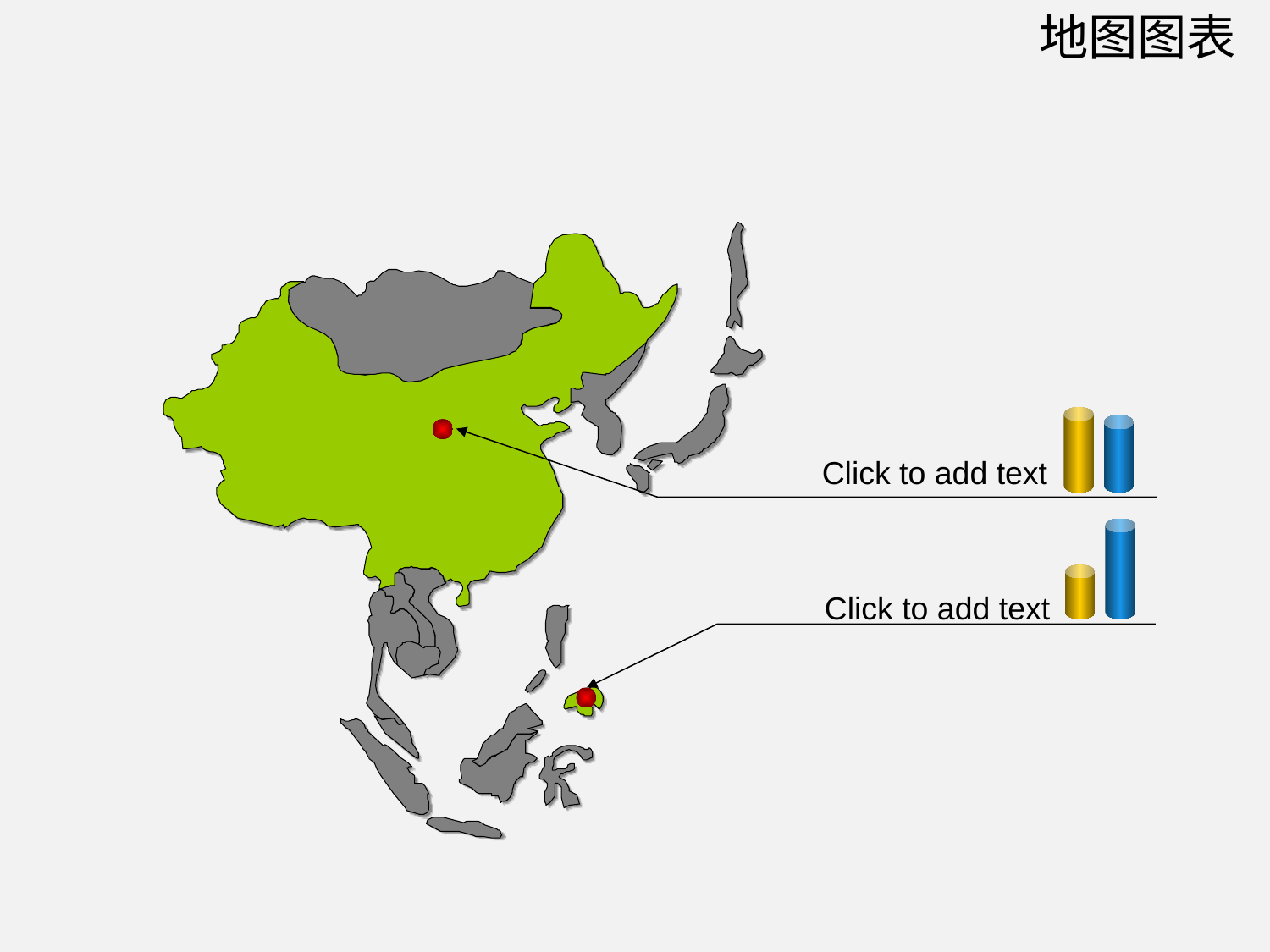

地图图表

Click to add text

Click to add text